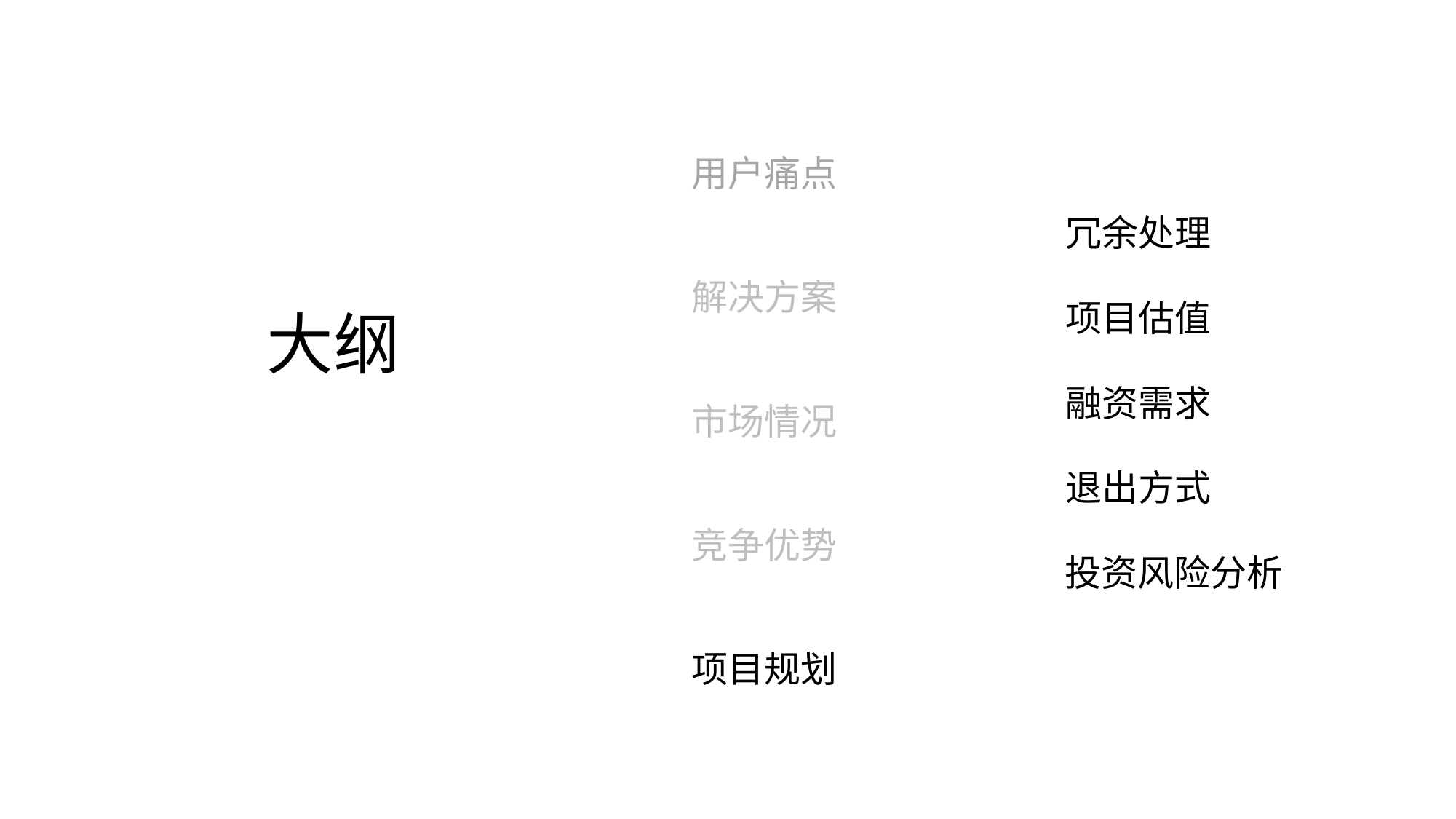

用户痛点
冗余处理
# 大纲
解决方案
项目估值
融资需求
市场情况
退出方式
竞争优势
投资风险分析
项目规划